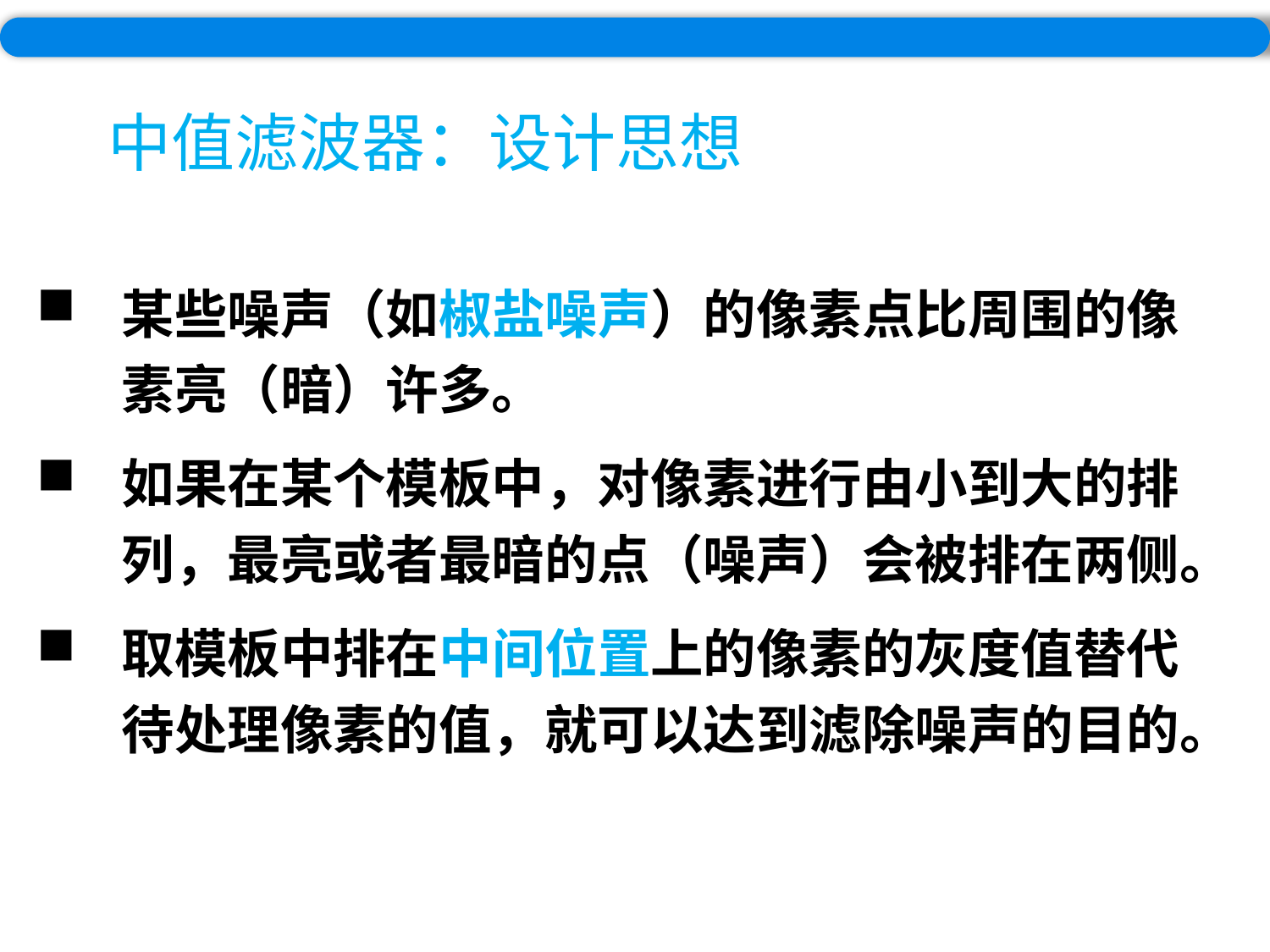

# 中值滤波器：设计思想
某些噪声（如椒盐噪声）的像素点比周围的像素亮（暗）许多。
如果在某个模板中，对像素进行由小到大的排列，最亮或者最暗的点（噪声）会被排在两侧。
取模板中排在中间位置上的像素的灰度值替代待处理像素的值，就可以达到滤除噪声的目的。